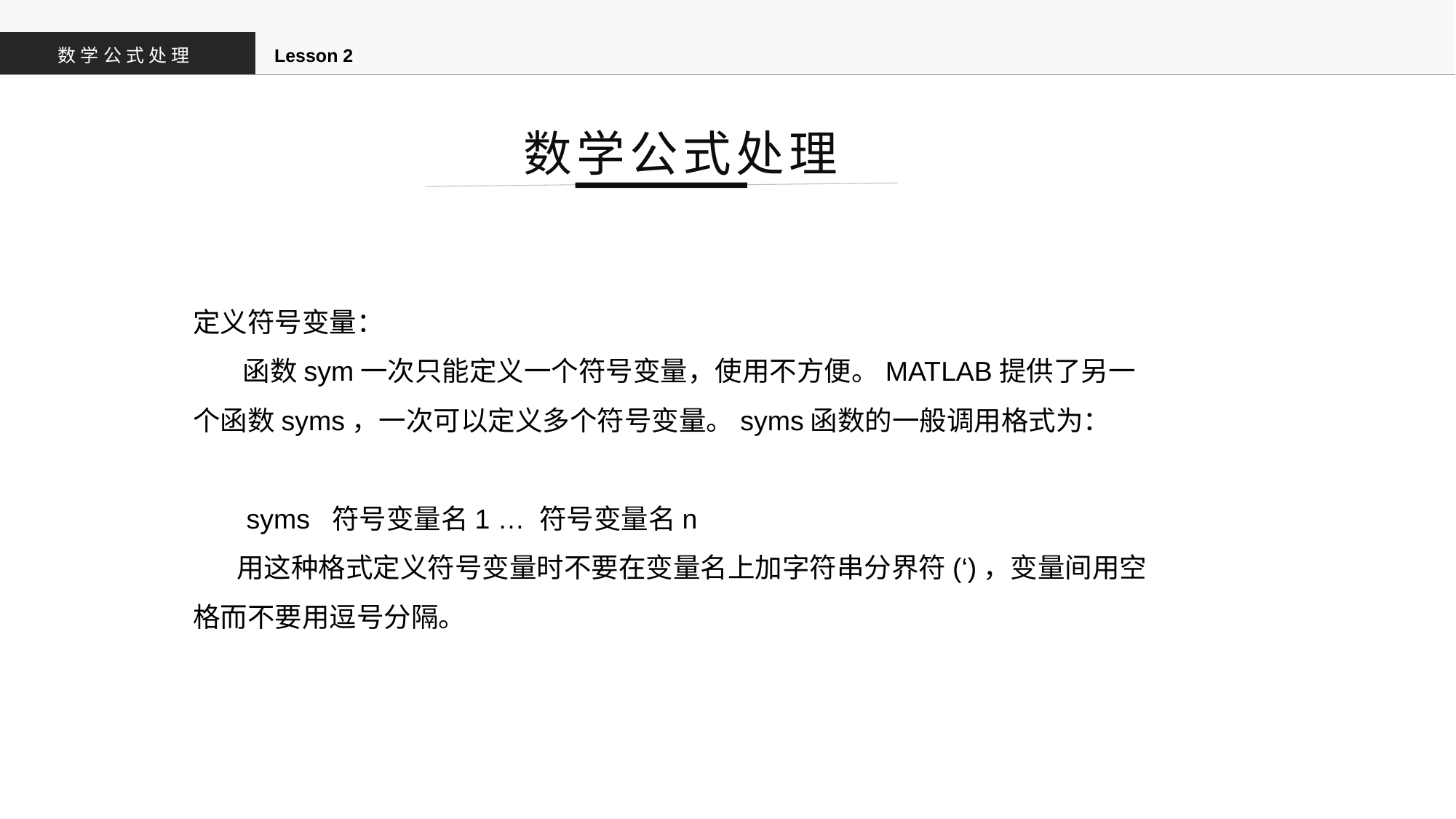

数学公式处理
Lesson 2
数学公式处理

定义符号变量：
       函数sym一次只能定义一个符号变量，使用不方便。MATLAB提供了另一个函数syms，一次可以定义多个符号变量。syms函数的一般调用格式为：
       syms  符号变量名1 … 符号变量名n
      用这种格式定义符号变量时不要在变量名上加字符串分界符(‘)，变量间用空格而不要用逗号分隔。